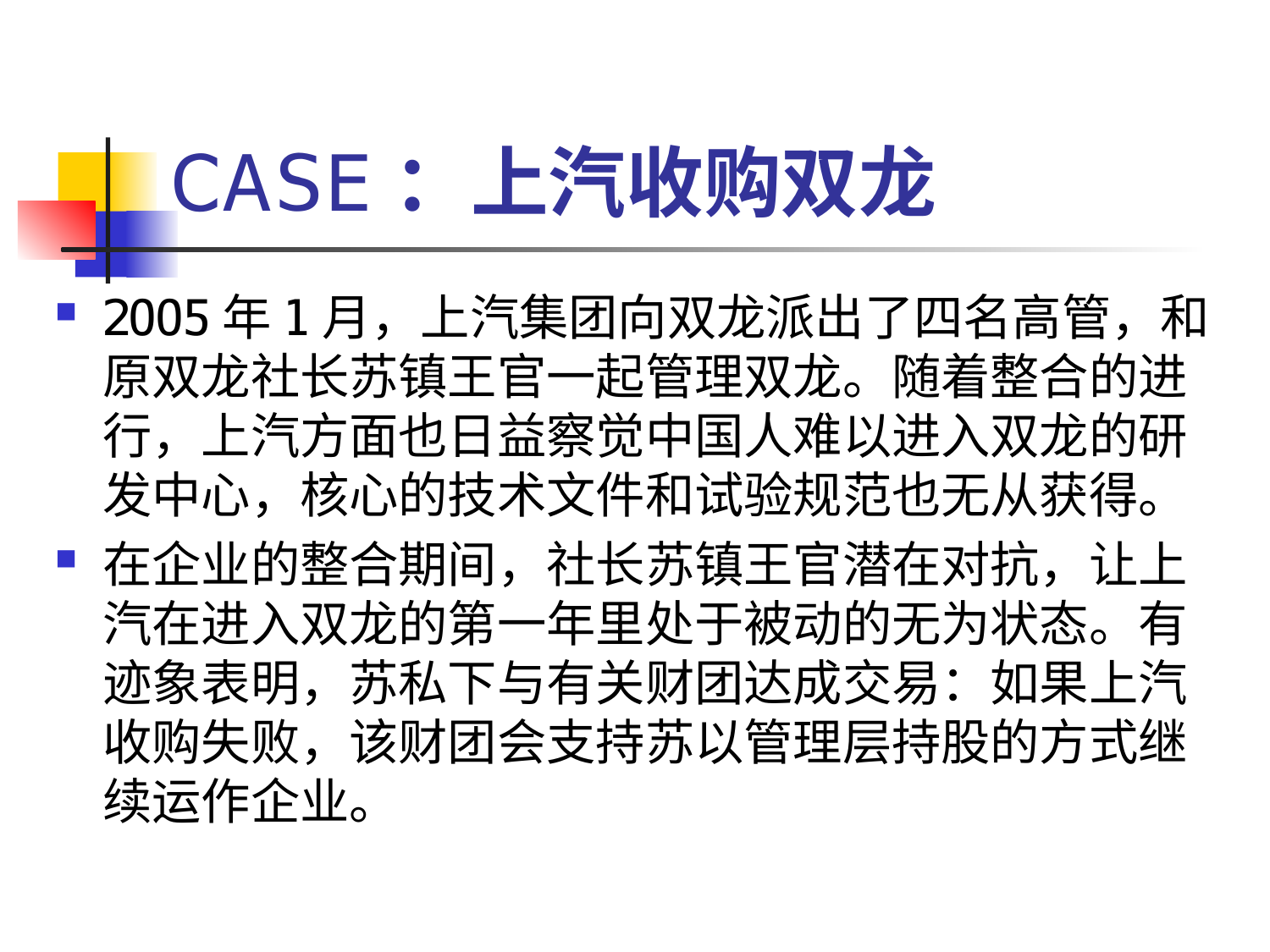

CASE：上汽收购双龙
2005年1月，上汽集团向双龙派出了四名高管，和原双龙社长苏镇王官一起管理双龙。随着整合的进行，上汽方面也日益察觉中国人难以进入双龙的研发中心，核心的技术文件和试验规范也无从获得。
在企业的整合期间，社长苏镇王官潜在对抗，让上汽在进入双龙的第一年里处于被动的无为状态。有迹象表明，苏私下与有关财团达成交易：如果上汽收购失败，该财团会支持苏以管理层持股的方式继续运作企业。